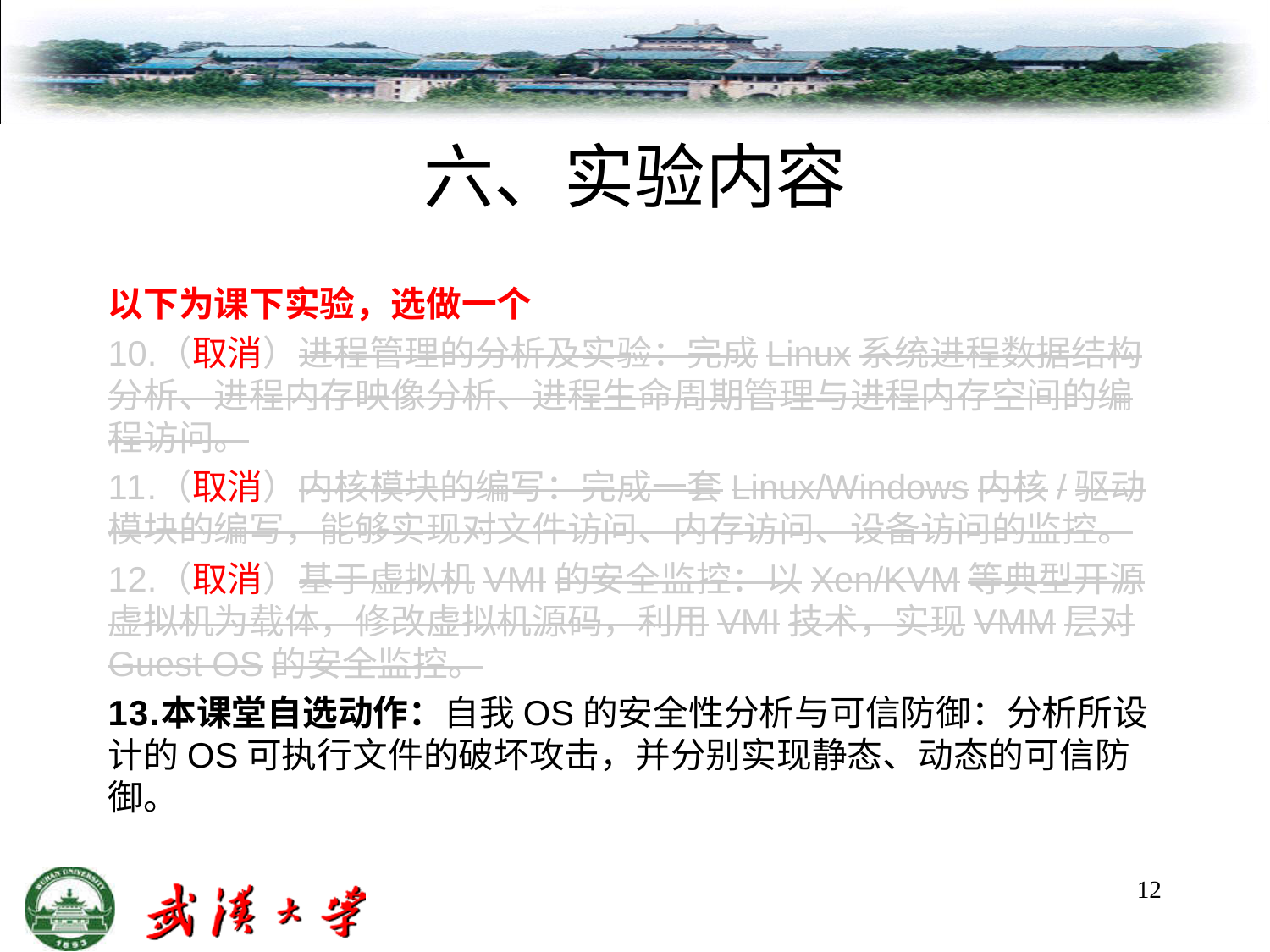

# 六、实验内容
以下为课下实验，选做一个
（取消）进程管理的分析及实验：完成Linux系统进程数据结构分析、进程内存映像分析、进程生命周期管理与进程内存空间的编程访问。
（取消）内核模块的编写：完成一套Linux/Windows内核/驱动模块的编写，能够实现对文件访问、内存访问、设备访问的监控。
（取消）基于虚拟机VMI的安全监控：以Xen/KVM等典型开源虚拟机为载体，修改虚拟机源码，利用VMI技术，实现VMM层对Guest OS的安全监控。
本课堂自选动作：自我OS的安全性分析与可信防御：分析所设计的OS可执行文件的破坏攻击，并分别实现静态、动态的可信防御。

12